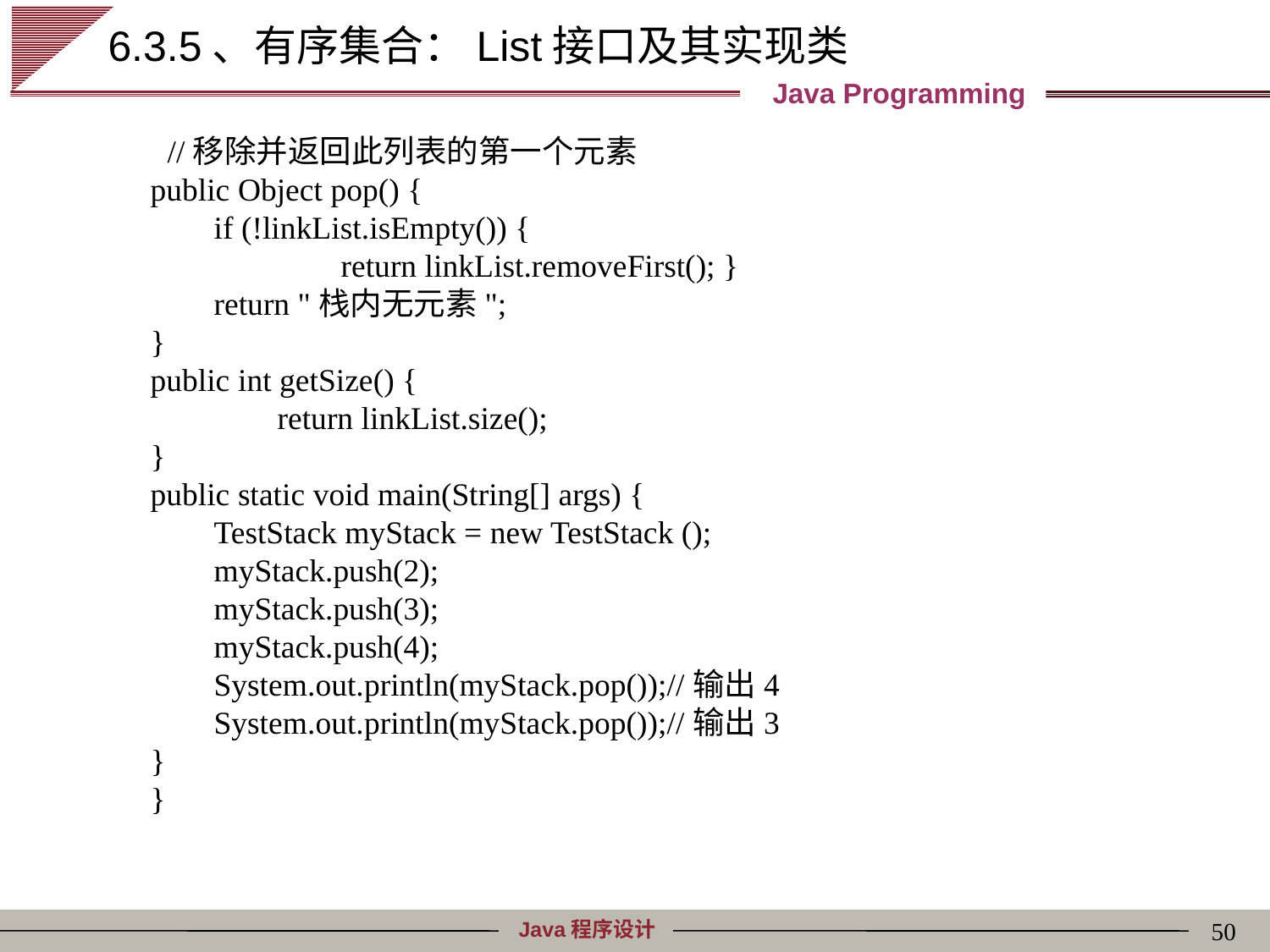

# 6.3.5、有序集合：List接口及其实现类
          //移除并返回此列表的第一个元素
public Object pop() {
if (!linkList.isEmpty()) {
	return linkList.removeFirst(); }
return "栈内无元素";
}
public int getSize() {
	return linkList.size();
}
public static void main(String[] args) {
TestStack myStack = new TestStack ();
myStack.push(2);
myStack.push(3);
myStack.push(4);
System.out.println(myStack.pop());//输出4
System.out.println(myStack.pop());//输出3
}
}